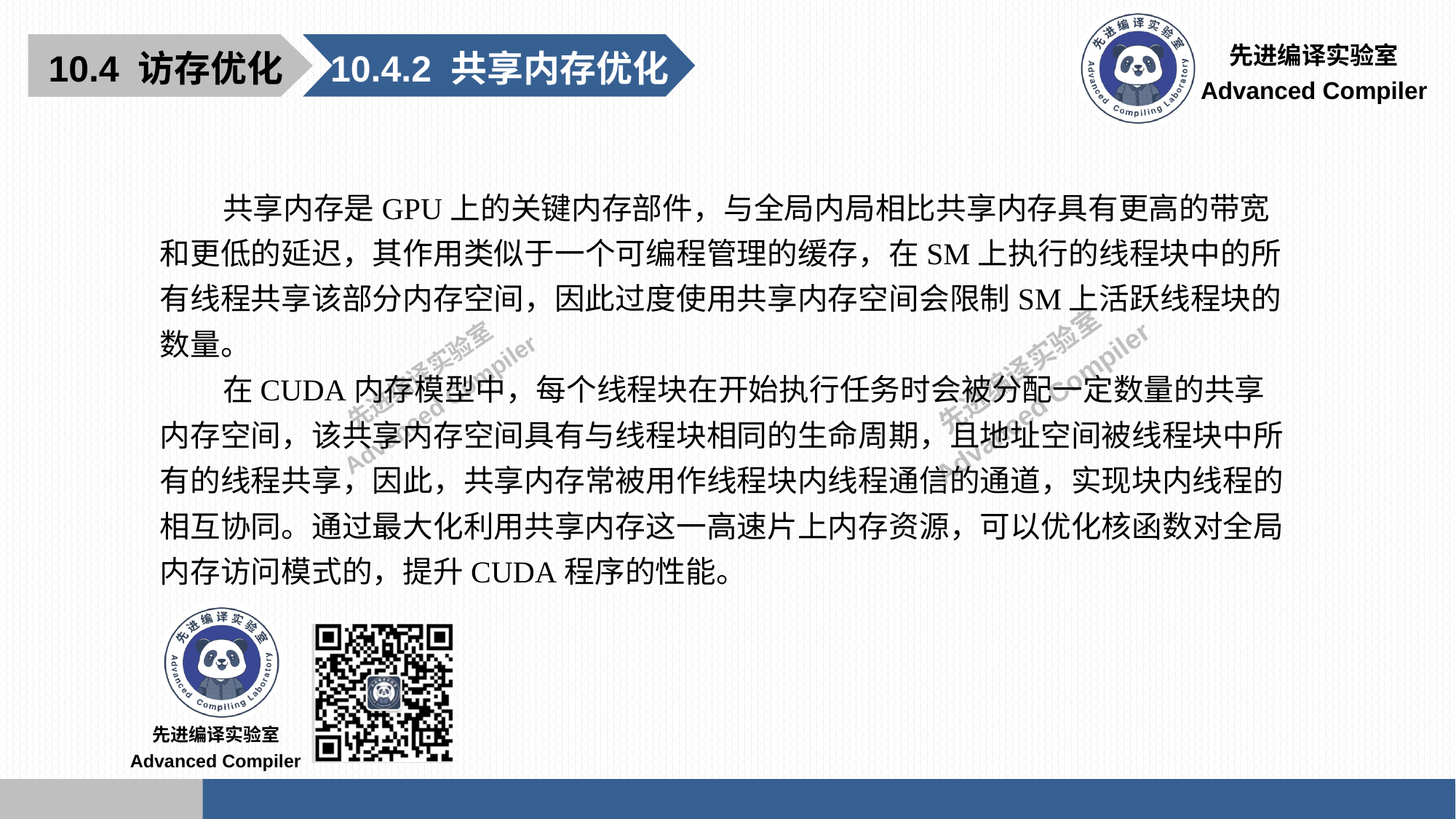

10.4.2 共享内存优化
10.4 访存优化

      共享内存是GPU上的关键内存部件，与全局内局相比共享内存具有更高的带宽和更低的延迟，其作用类似于一个可编程管理的缓存，在SM上执行的线程块中的所有线程共享该部分内存空间，因此过度使用共享内存空间会限制SM上活跃线程块的数量。
      在CUDA内存模型中，每个线程块在开始执行任务时会被分配一定数量的共享内存空间，该共享内存空间具有与线程块相同的生命周期，且地址空间被线程块中所有的线程共享，因此，共享内存常被用作线程块内线程通信的通道，实现块内线程的相互协同。通过最大化利用共享内存这一高速片上内存资源，可以优化核函数对全局内存访问模式的，提升CUDA程序的性能。